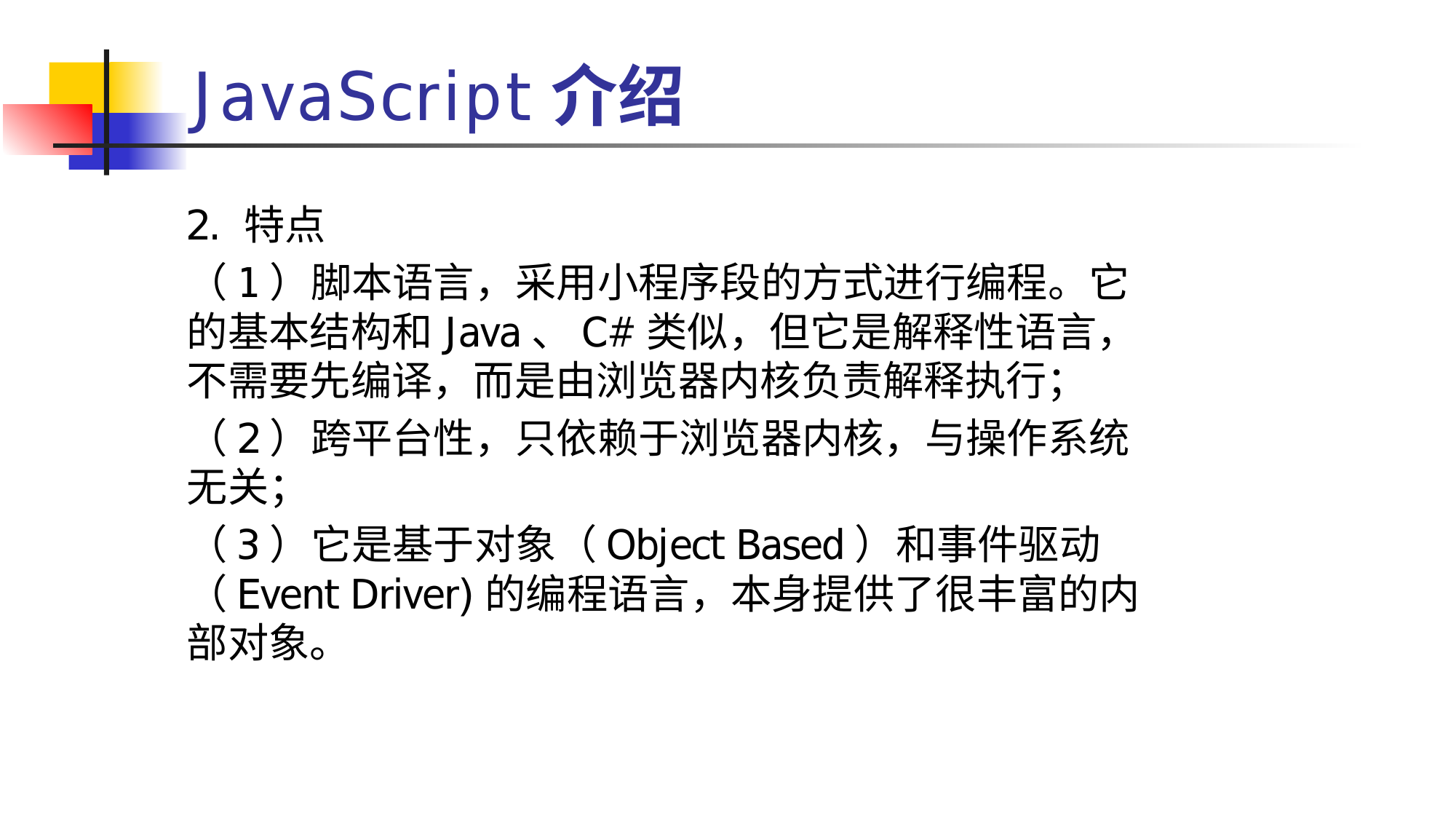

JavaScript介绍
2. 特点
（1）脚本语言，采用小程序段的方式进行编程。它的基本结构和Java、C#类似，但它是解释性语言，不需要先编译，而是由浏览器内核负责解释执行；
（2）跨平台性，只依赖于浏览器内核，与操作系统无关；
（3）它是基于对象（Object Based）和事件驱动（Event Driver)的编程语言，本身提供了很丰富的内部对象。